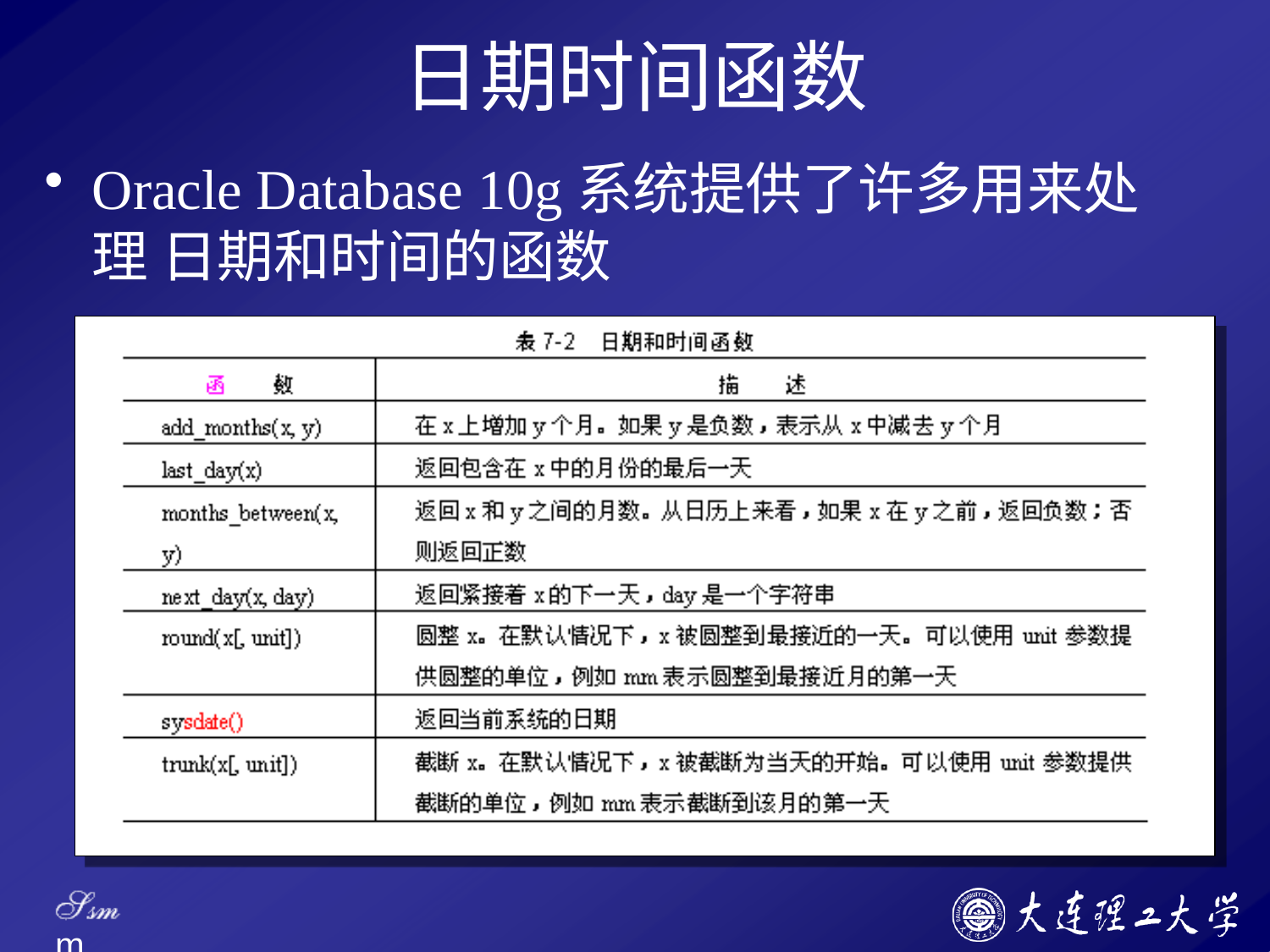

# 日期时间函数
Oracle Database 10g系统提供了许多用来处理 日期和时间的函数

Ssm